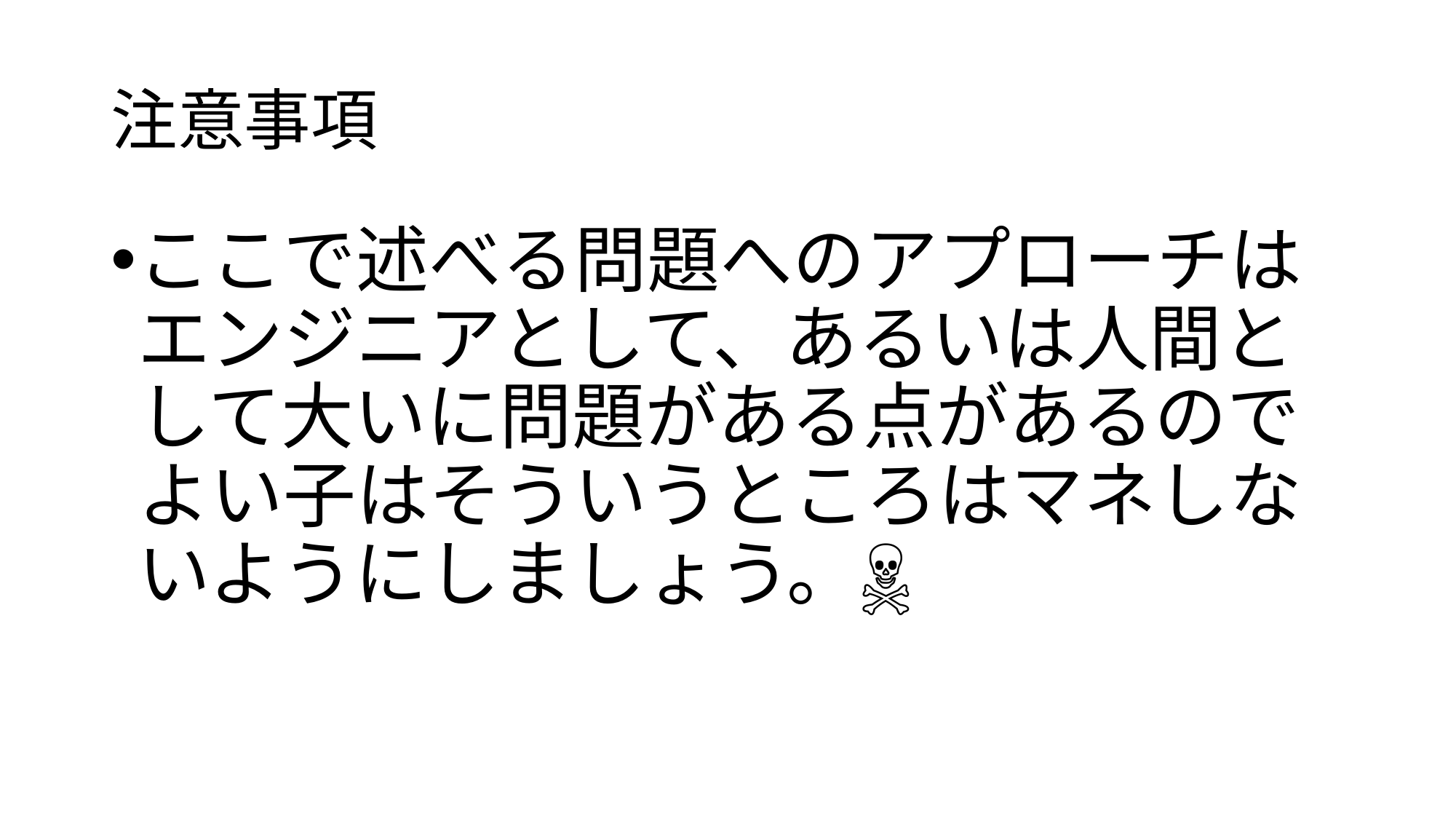

# 注意事項
ここで述べる問題へのアプローチはエンジニアとして、あるいは人間として大いに問題がある点があるのでよい子はそういうところはマネしないようにしましょう。☠